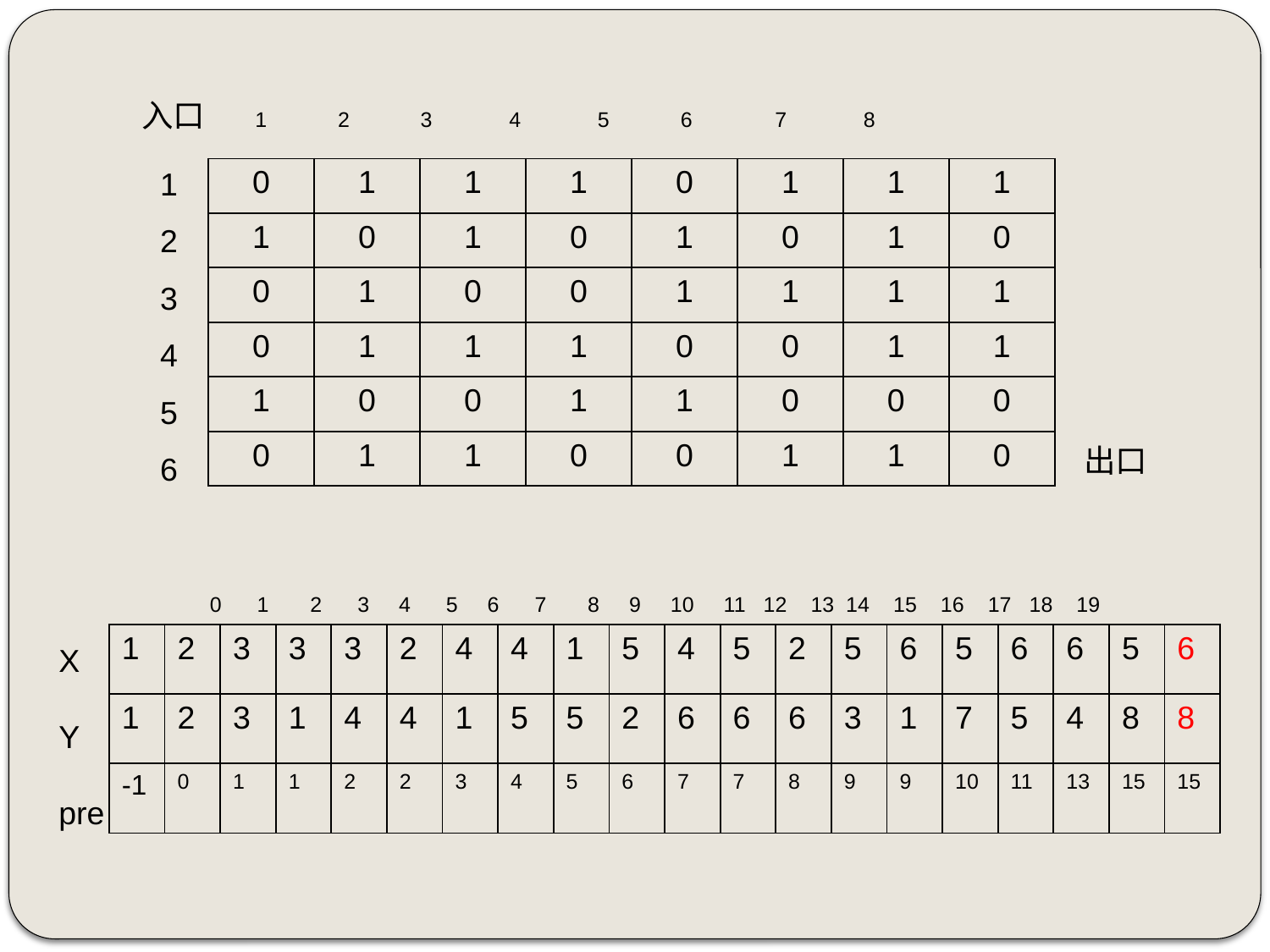

入口       1            2            3             4             5            6              7             8
1
2
3
4
5
6
| 0 | 1 | 1 | 1 | 0 | 1 | 1 | 1 |
| --- | --- | --- | --- | --- | --- | --- | --- |
| 1 | 0 | 1 | 0 | 1 | 0 | 1 | 0 |
| 0 | 1 | 0 | 0 | 1 | 1 | 1 | 1 |
| 0 | 1 | 1 | 1 | 0 | 0 | 1 | 1 |
| 1 | 0 | 0 | 1 | 1 | 0 | 0 | 0 |
| 0 | 1 | 1 | 0 | 0 | 1 | 1 | 0 |
出口
0      1       2      3     4      5     6      7       8     9     10     11   12    13  14    15    16    17   18    19
| 1 | 2 | 3 | 3 | 3 | 2 | 4 | 4 | 1 | 5 | 4 | 5 | 2 | 5 | 6 | 5 | 6 | 6 | 5 | 6 |
| --- | --- | --- | --- | --- | --- | --- | --- | --- | --- | --- | --- | --- | --- | --- | --- | --- | --- | --- | --- |
| 1 | 2 | 3 | 1 | 4 | 4 | 1 | 5 | 5 | 2 | 6 | 6 | 6 | 3 | 1 | 7 | 5 | 4 | 8 | 8 |
| -1 | 0 | 1 | 1 | 2 | 2 | 3 | 4 | 5 | 6 | 7 | 7 | 8 | 9 | 9 | 10 | 11 | 13 | 15 | 15 |
X

Y

pre